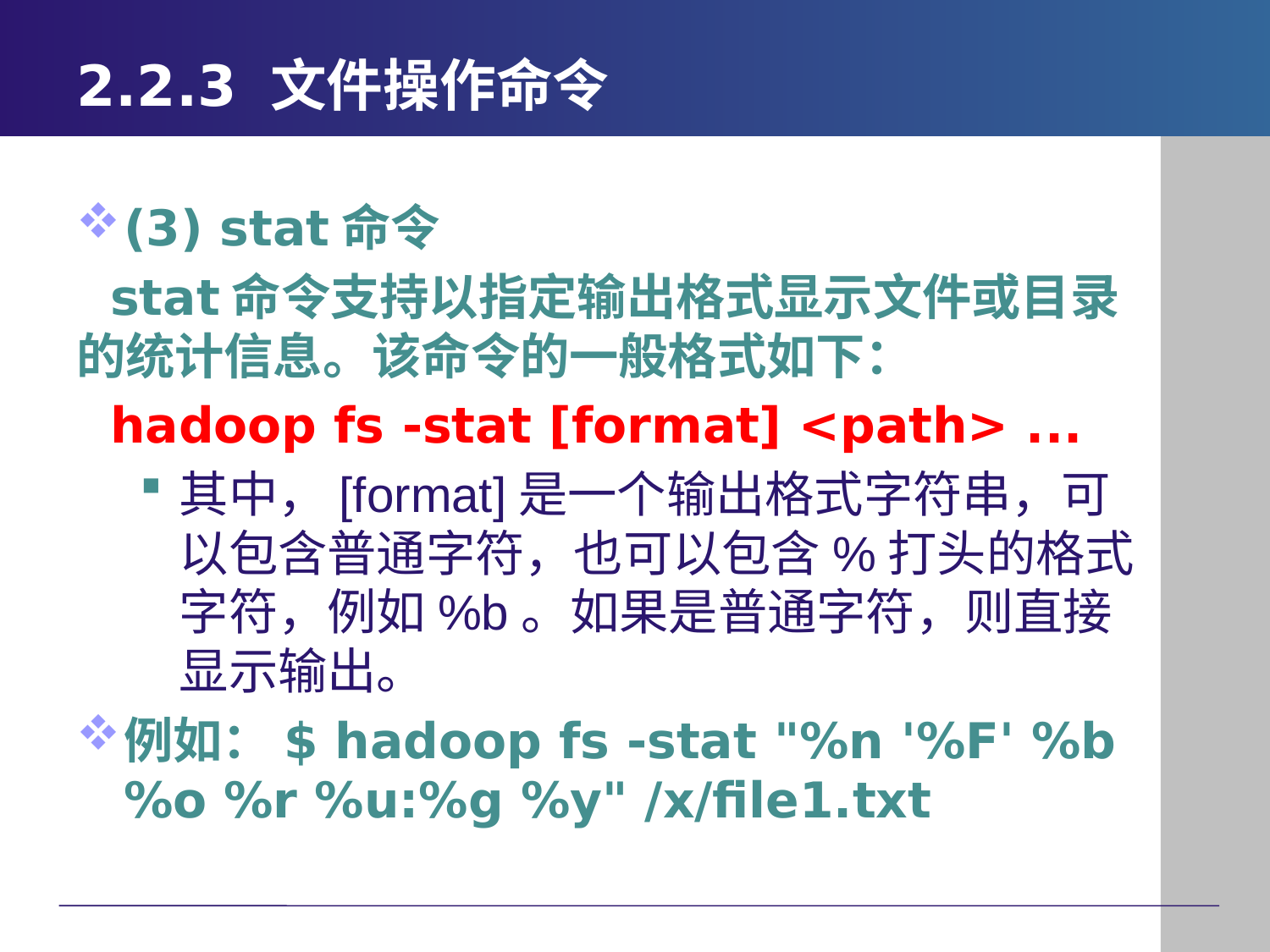

# 2.2.3 文件操作命令
(3) stat命令
  stat命令支持以指定输出格式显示文件或目录的统计信息。该命令的一般格式如下：
  hadoop fs -stat [format] <path> ...
其中，[format]是一个输出格式字符串，可以包含普通字符，也可以包含%打头的格式字符，例如%b。如果是普通字符，则直接显示输出。
例如：$ hadoop fs -stat "%n '%F' %b %o %r %u:%g %y" /x/file1.txt